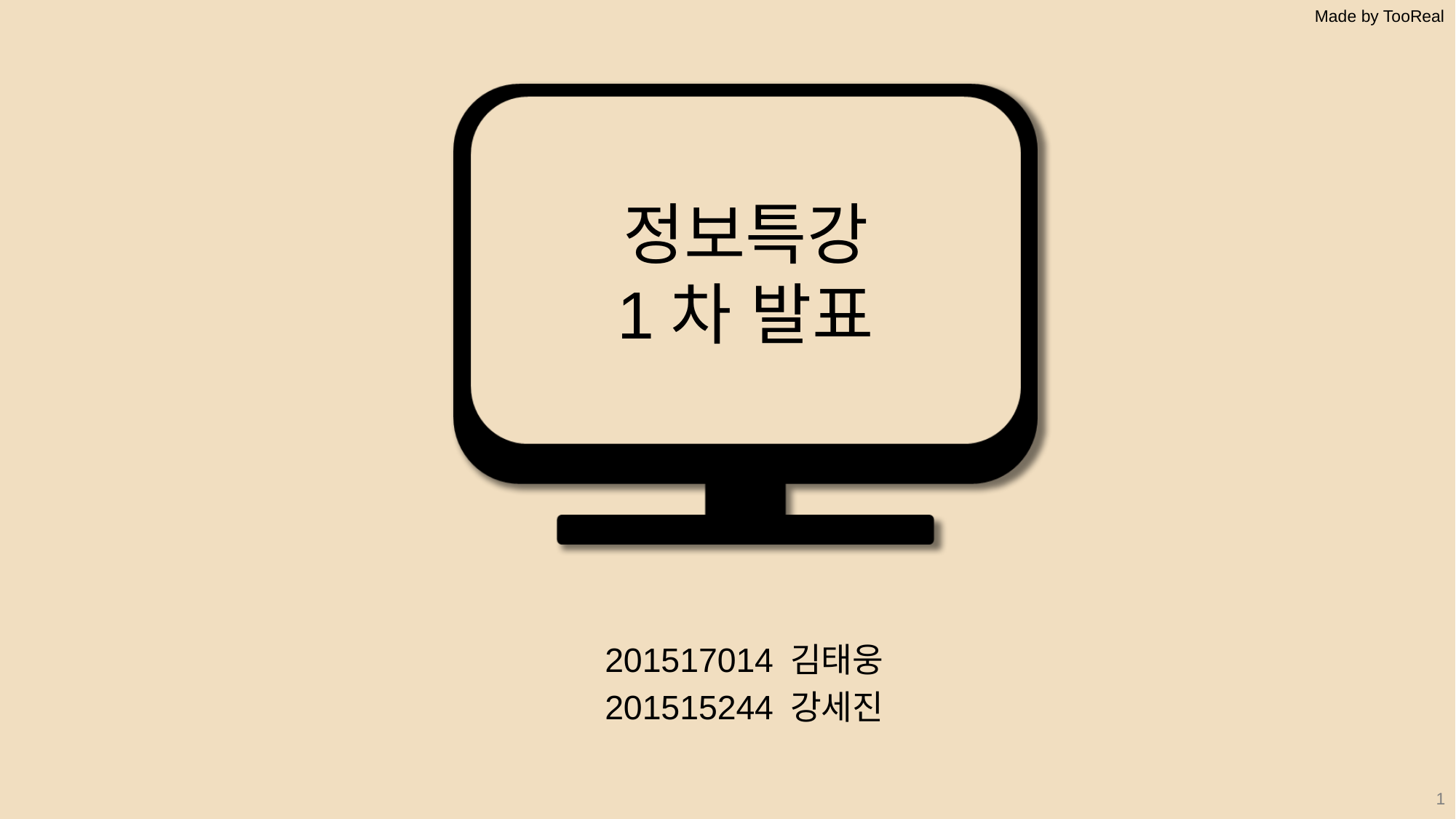

# 정보특강 1차 발표
201517014 김태웅
201515244 강세진
1